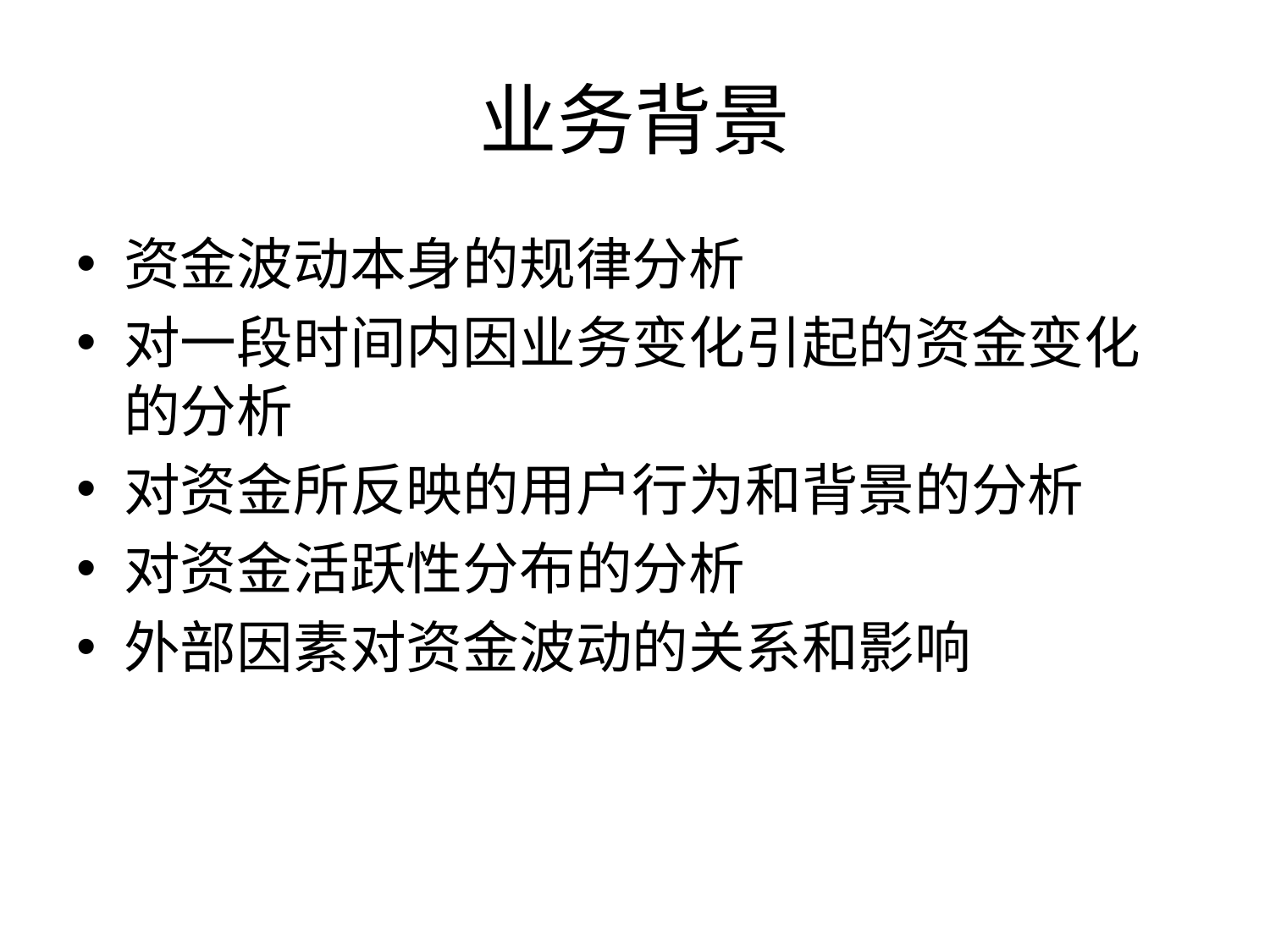

# 业务背景
资金波动本身的规律分析
对一段时间内因业务变化引起的资金变化的分析
对资金所反映的用户行为和背景的分析
对资金活跃性分布的分析
外部因素对资金波动的关系和影响